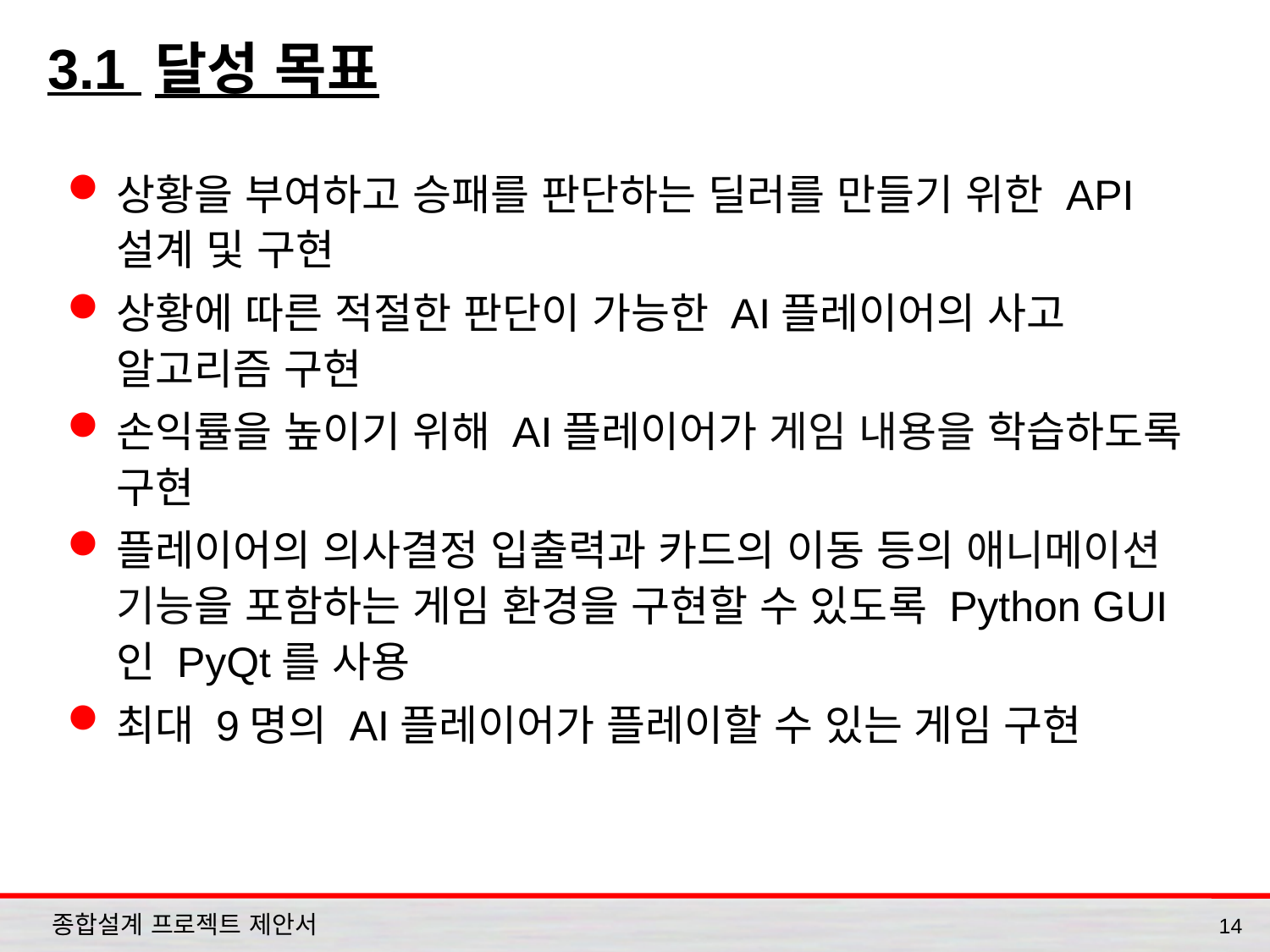

# 3.1 달성 목표
상황을 부여하고 승패를 판단하는 딜러를 만들기 위한 API 설계 및 구현
상황에 따른 적절한 판단이 가능한 AI플레이어의 사고 알고리즘 구현
손익률을 높이기 위해 AI플레이어가 게임 내용을 학습하도록 구현
플레이어의 의사결정 입출력과 카드의 이동 등의 애니메이션 기능을 포함하는 게임 환경을 구현할 수 있도록 Python GUI인 PyQt를 사용
최대 9명의 AI플레이어가 플레이할 수 있는 게임 구현